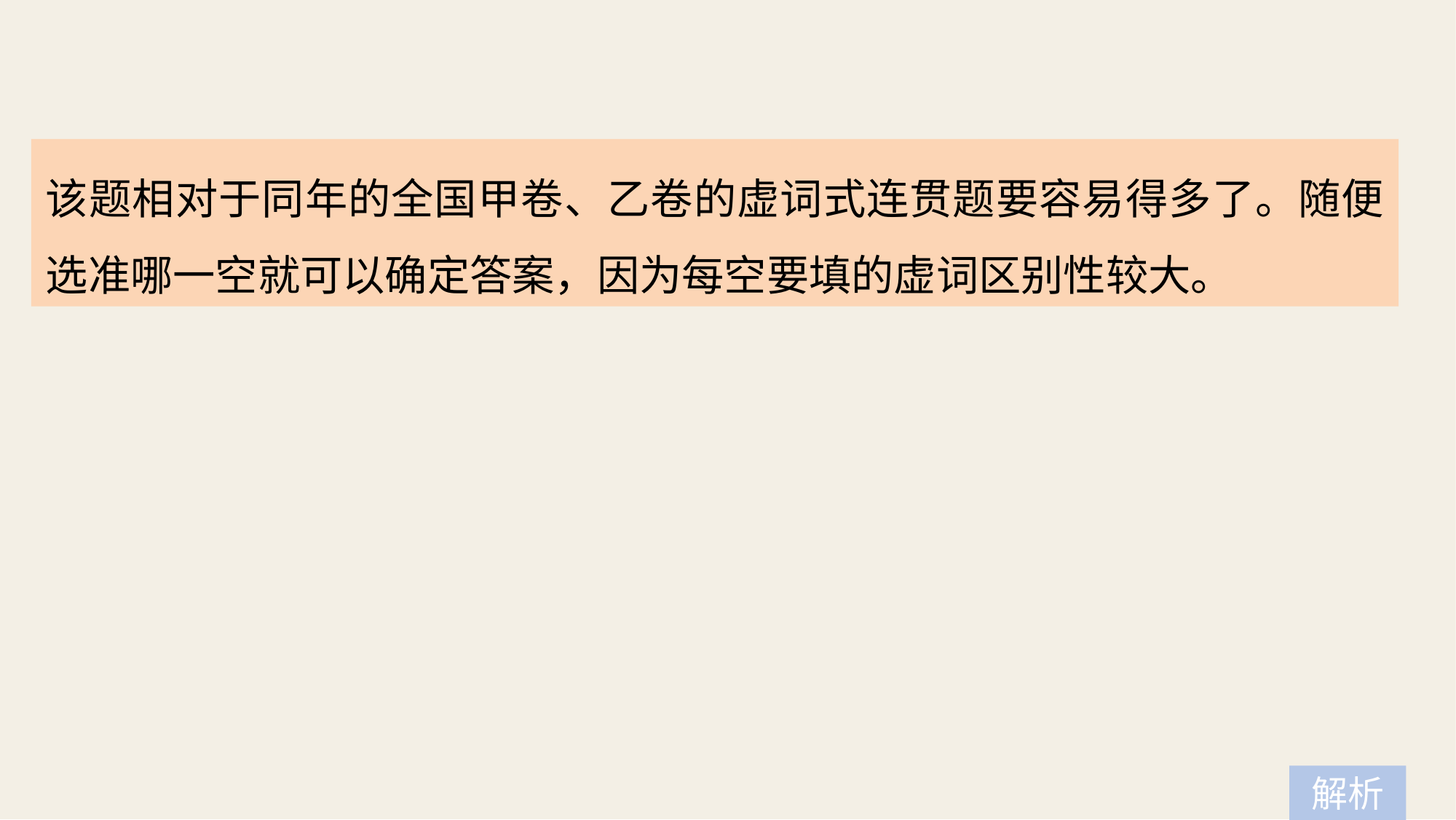

该题相对于同年的全国甲卷、乙卷的虚词式连贯题要容易得多了。随便选准哪一空就可以确定答案，因为每空要填的虚词区别性较大。
解析